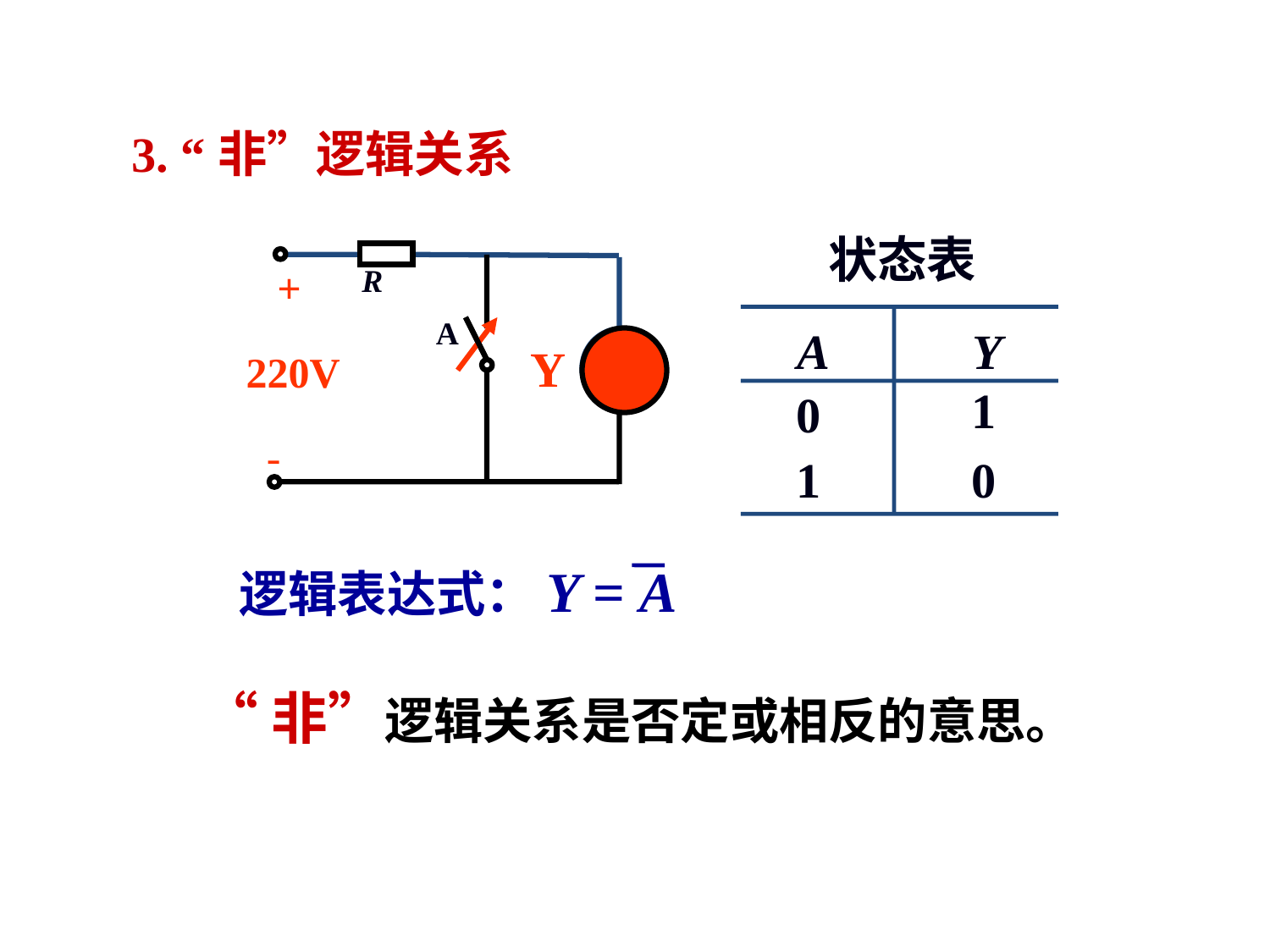

3. “非”逻辑关系
状态表

A
Y
1
0

1
0

+

R

A

Y
220V

-

逻辑表达式：Y = A

    “非”逻辑关系是否定或相反的意思。